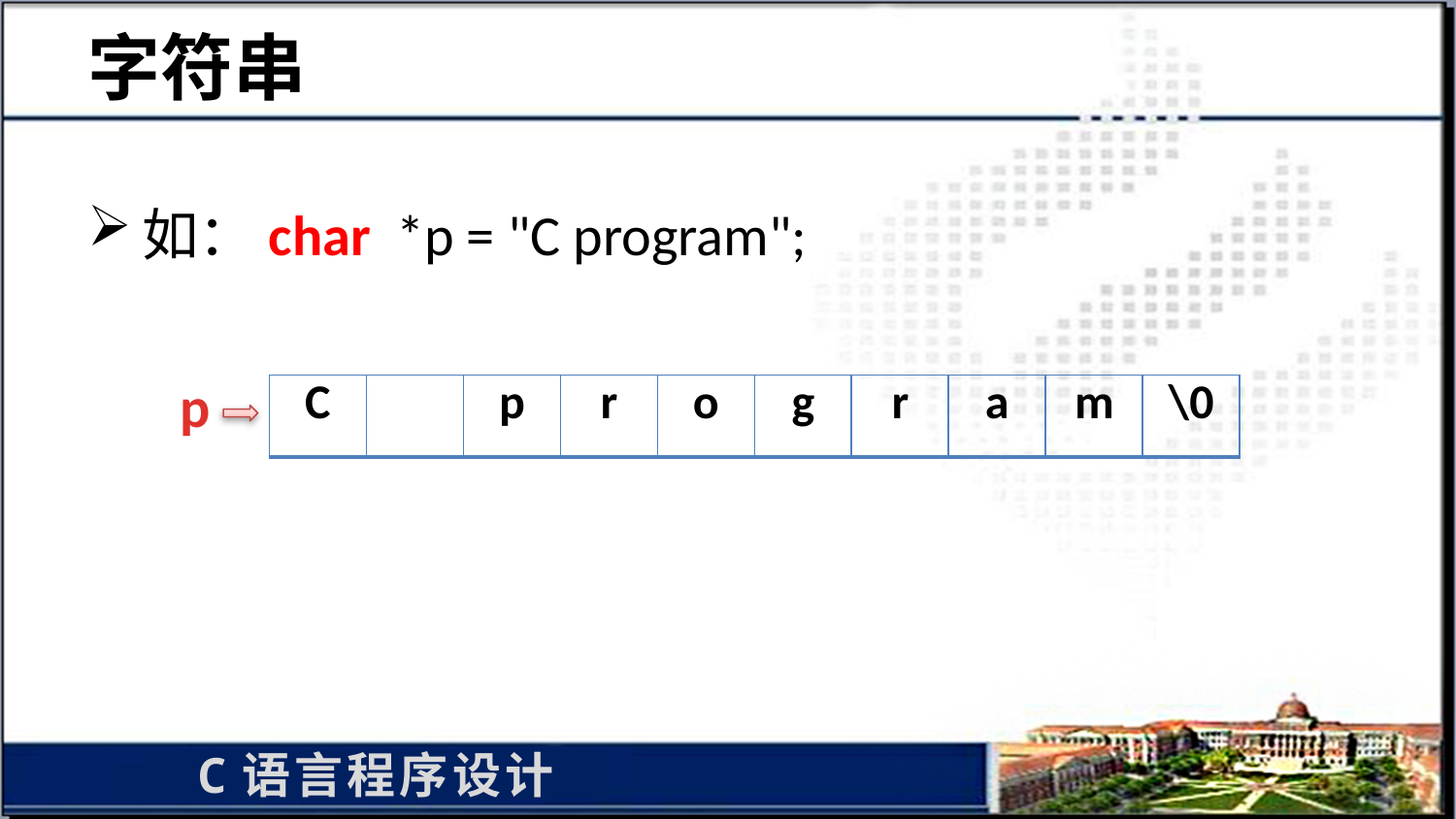

# 字符串
如：char  *p = "C program";

p
| C |  | p | r | o | g | r | a | m | \0 |
| --- | --- | --- | --- | --- | --- | --- | --- | --- | --- |